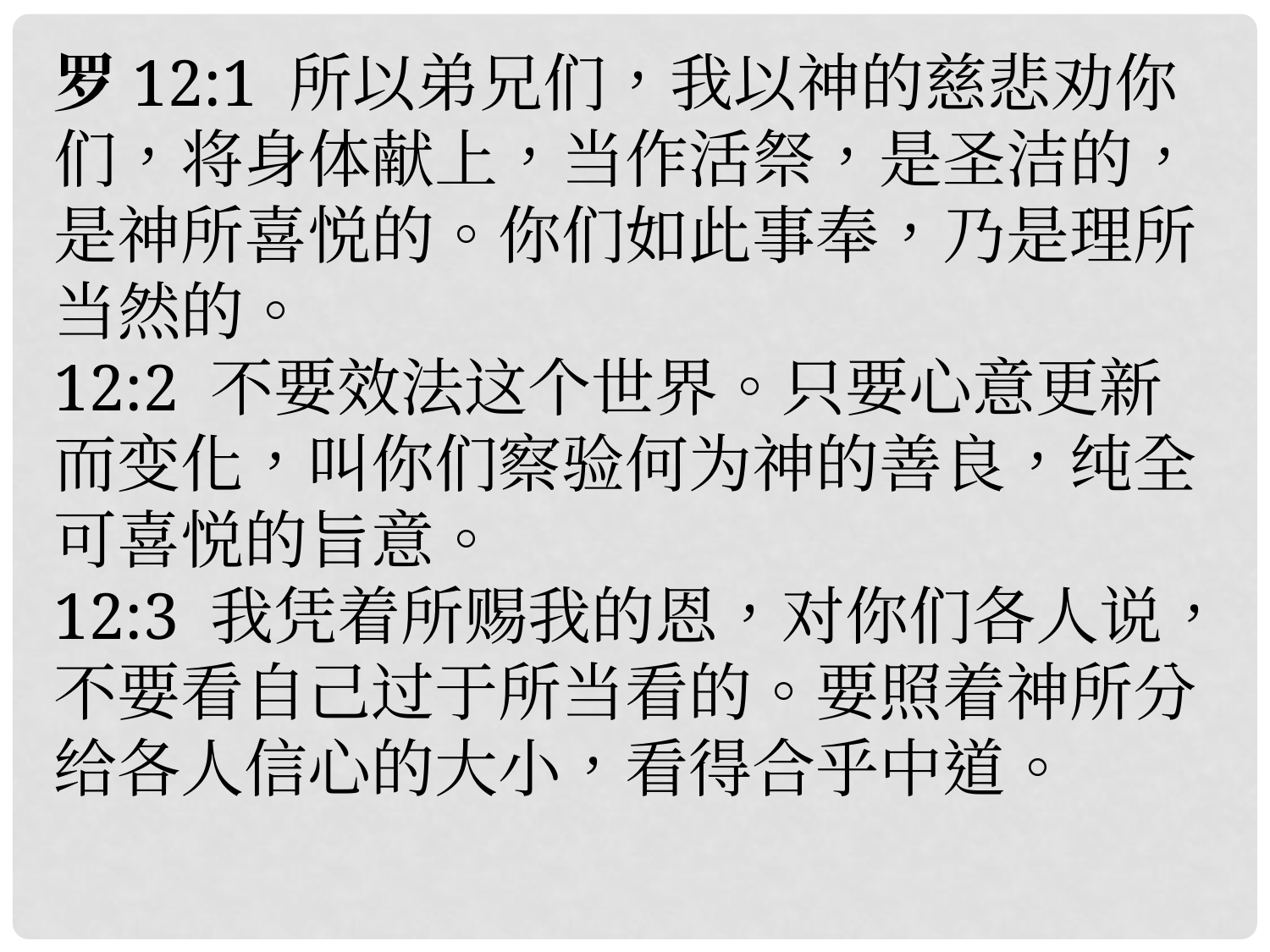

罗12:1 所以弟兄们，我以神的慈悲劝你们，将身体献上，当作活祭，是圣洁的，是神所喜悦的。你们如此事奉，乃是理所当然的。
12:2 不要效法这个世界。只要心意更新而变化，叫你们察验何为神的善良，纯全可喜悦的旨意。
12:3 我凭着所赐我的恩，对你们各人说，不要看自己过于所当看的。要照着神所分给各人信心的大小，看得合乎中道。